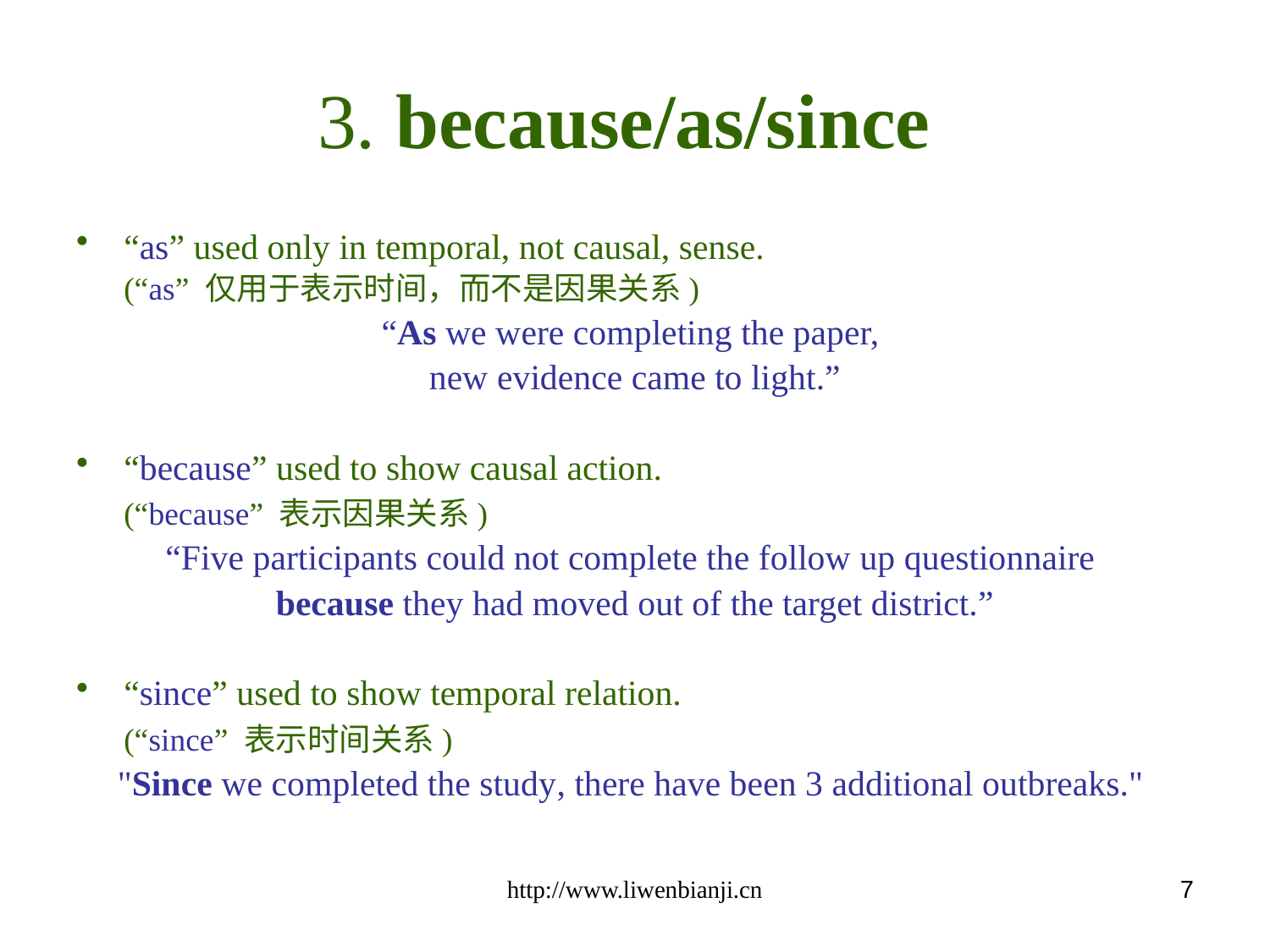

# 3. because/as/since
“as” used only in temporal, not causal, sense.
	(“as” 仅用于表示时间，而不是因果关系)
“As we were completing the paper,
new evidence came to light.”

“because” used to show causal action.
	(“because” 表示因果关系)
“Five participants could not complete the follow up questionnaire
because they had moved out of the target district.”

“since” used to show temporal relation.
	(“since” 表示时间关系)
"Since we completed the study, there have been 3 additional outbreaks."
http://www.liwenbianji.cn
7